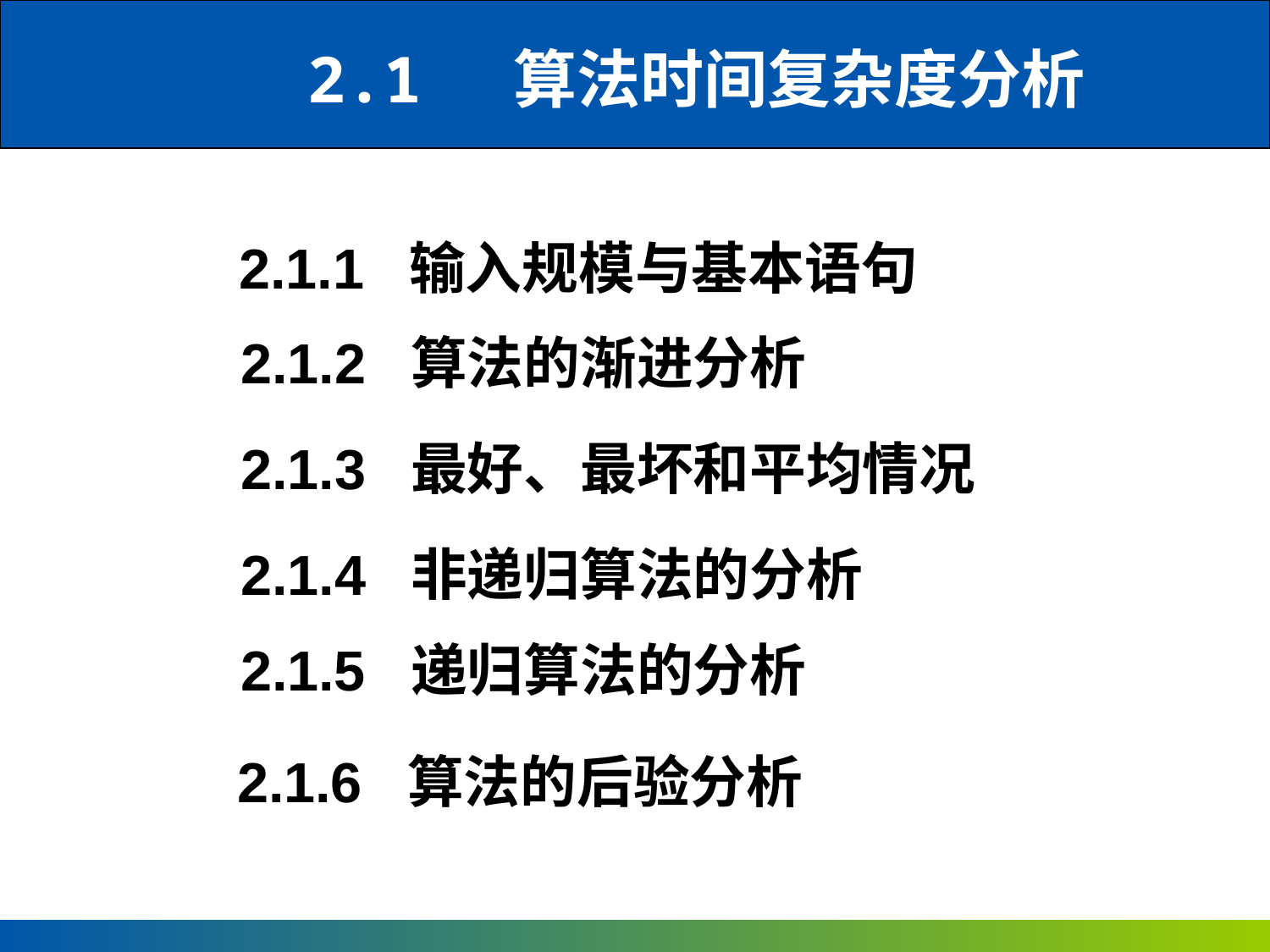

2.1  算法时间复杂度分析
2.1.1  输入规模与基本语句
2.1.2  算法的渐进分析

2.1.3  最好、最坏和平均情况
2.1.4  非递归算法的分析
2.1.5  递归算法的分析
2.1.6  算法的后验分析